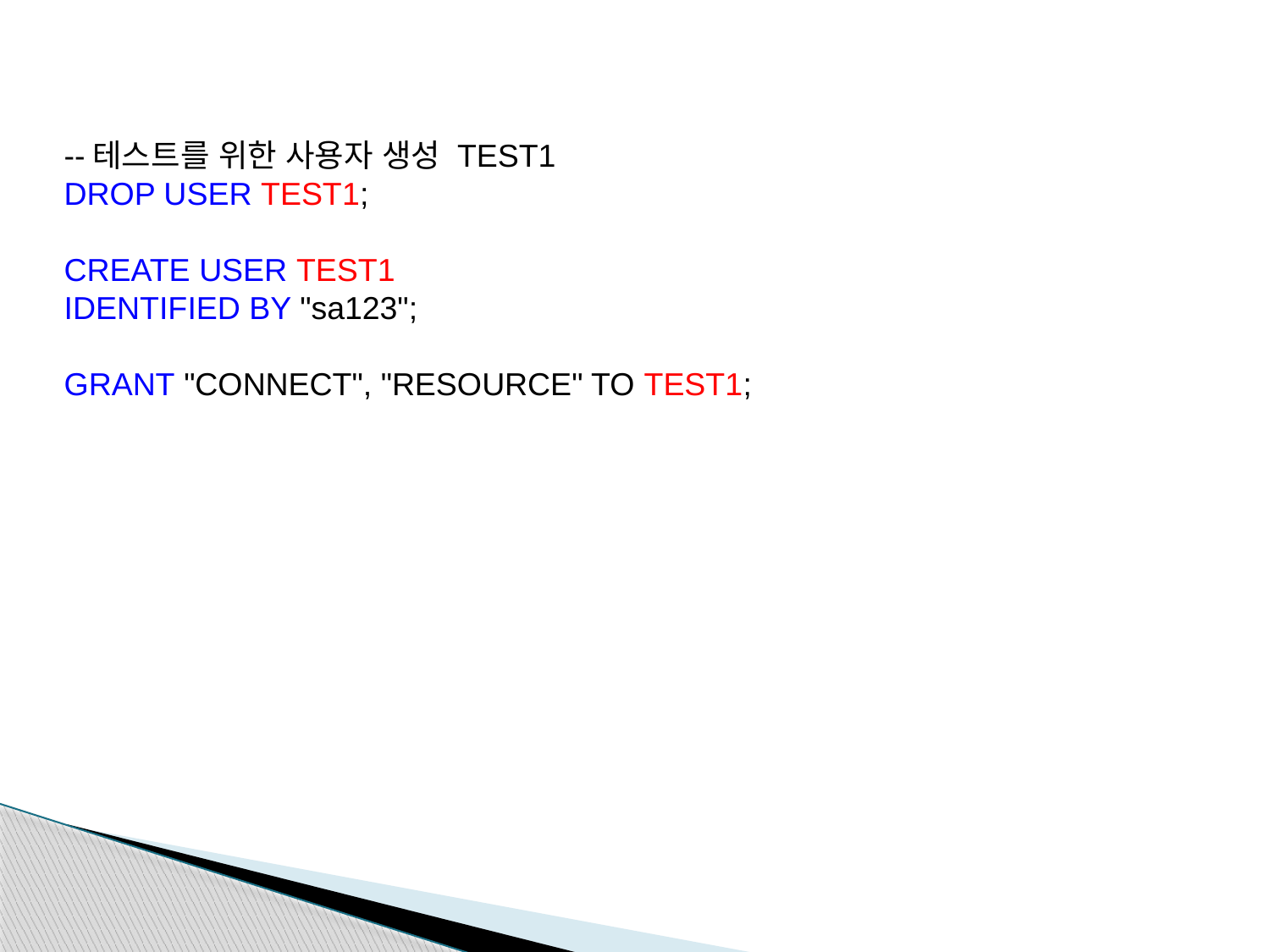

--테스트를 위한 사용자 생성 TEST1
DROP USER TEST1;

CREATE USER TEST1
IDENTIFIED BY "sa123";

GRANT "CONNECT", "RESOURCE" TO TEST1;